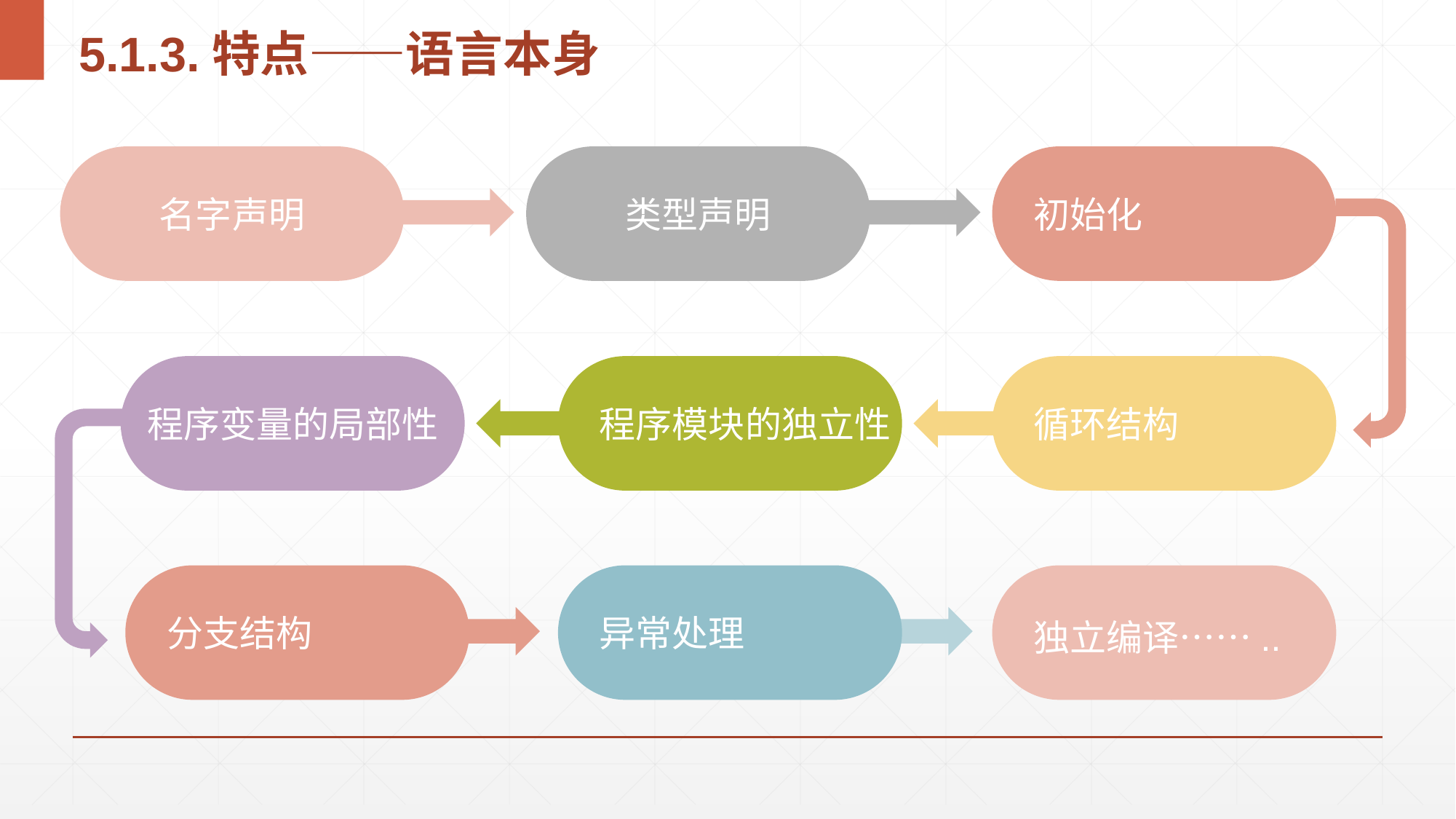

# 5.1.3.特点——语言本身
名字声明
类型声明
初始化

程序模块的独立性
循环结构
程序变量的局部性

分支结构
异常处理
独立编译……..